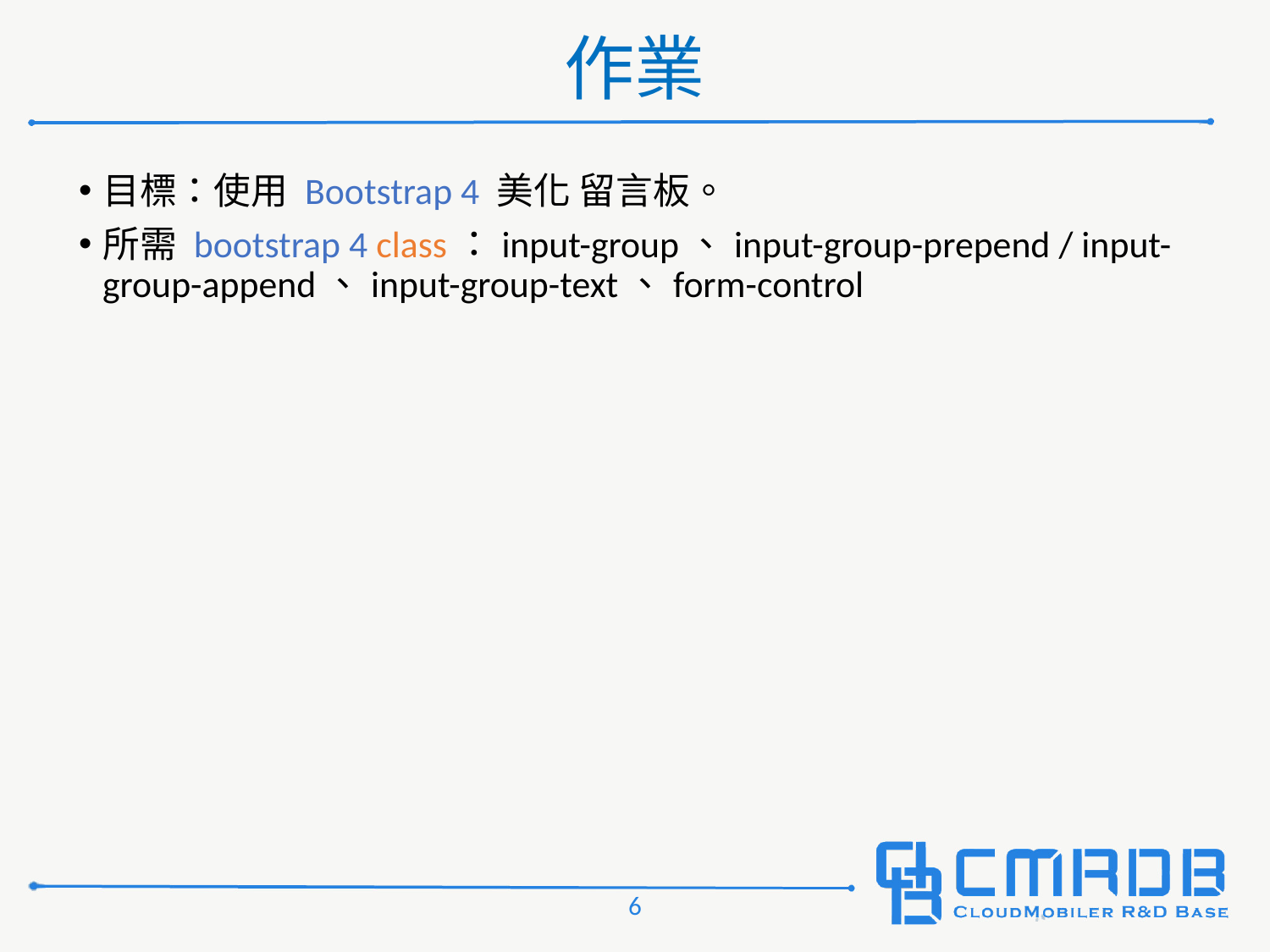

# 作業
目標：使用 Bootstrap 4 美化 留言板。
所需 bootstrap 4 class：input-group、input-group-prepend / input-group-append、input-group-text、form-control